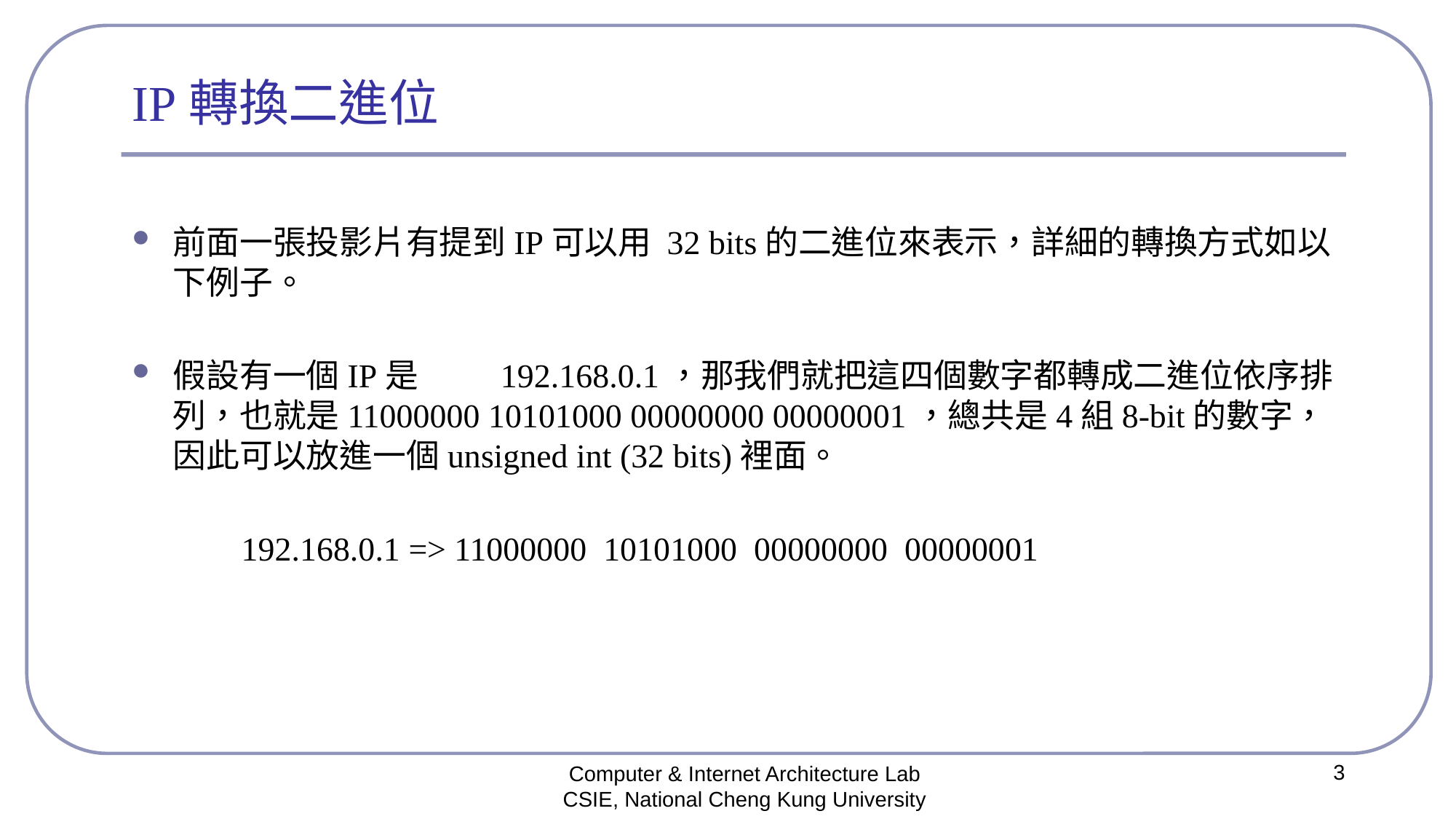

# IP轉換二進位

前面一張投影片有提到IP可以用 32 bits的二進位來表示，詳細的轉換方式如以下例子。

假設有一個IP是	192.168.0.1，那我們就把這四個數字都轉成二進位依序排列，也就是11000000 10101000 00000000 00000001，總共是4組8-bit的數字，因此可以放進一個unsigned int (32 bits)裡面。

	192.168.0.1 => 11000000  10101000  00000000  00000001
3
Computer & Internet Architecture Lab
CSIE, National Cheng Kung University